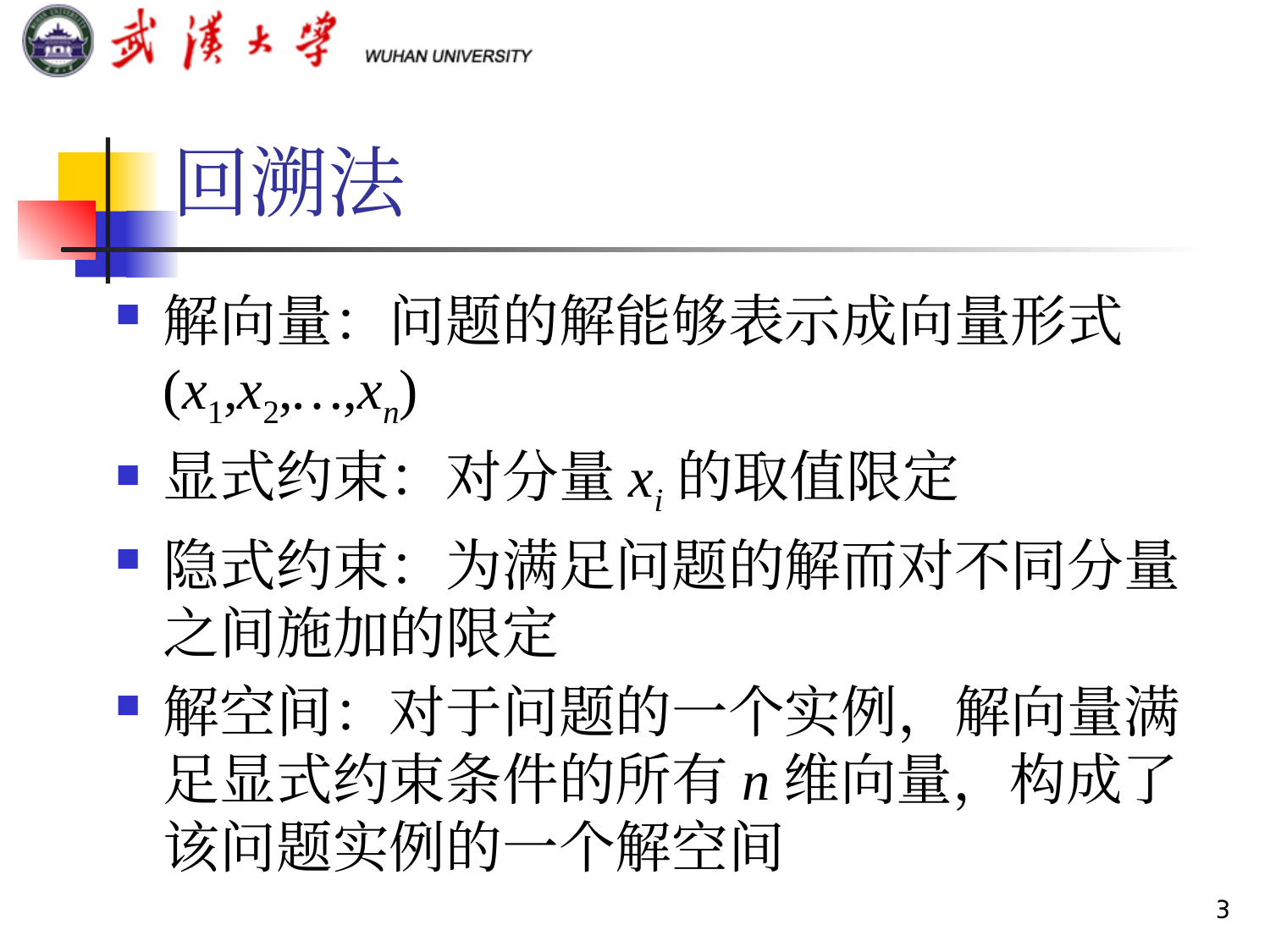

# 回溯法
解向量：问题的解能够表示成向量形式 (x1,x2,…,xn)
显式约束：对分量xi的取值限定
隐式约束：为满足问题的解而对不同分量之间施加的限定
解空间：对于问题的一个实例，解向量满足显式约束条件的所有n维向量，构成了该问题实例的一个解空间

3